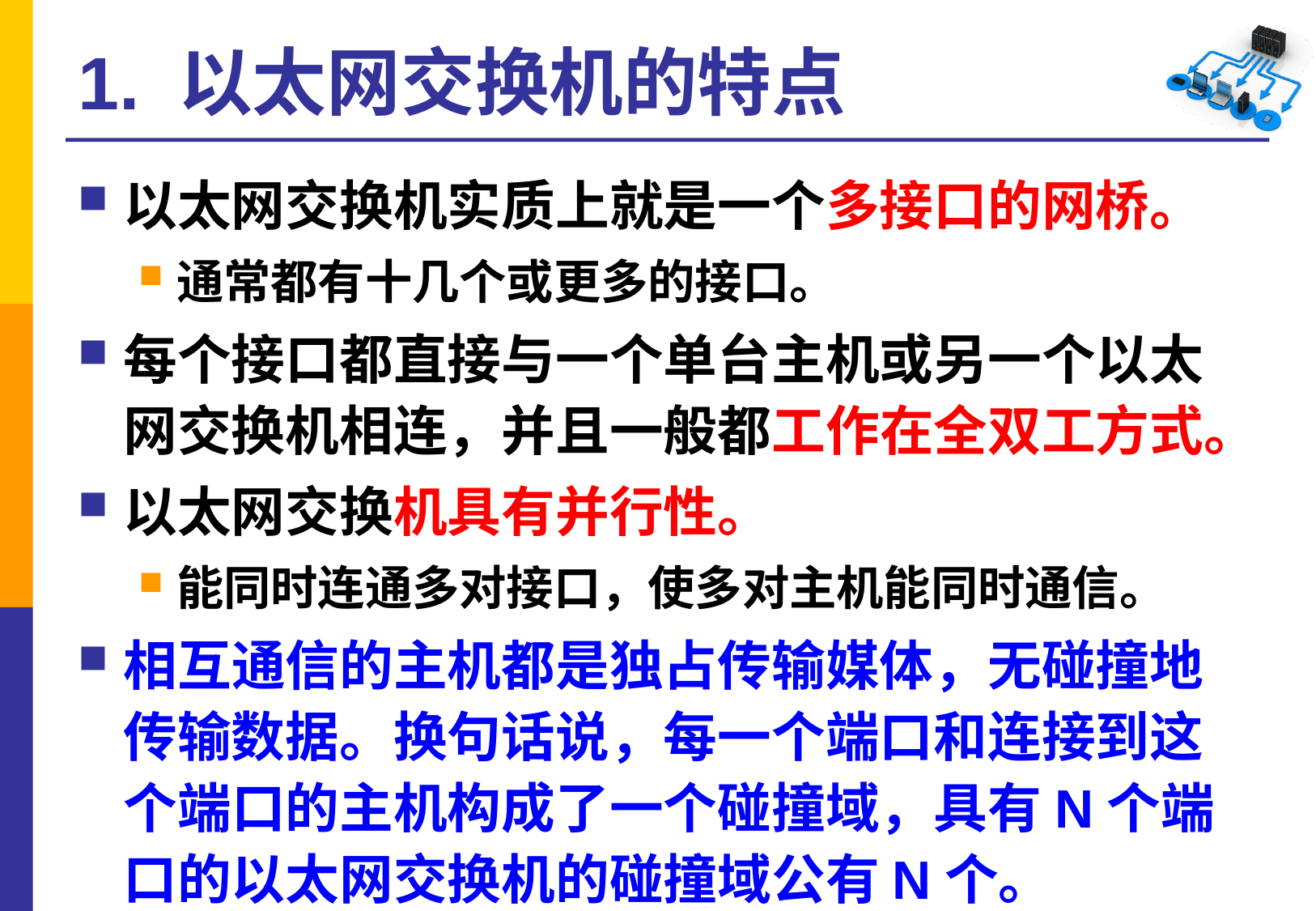

# 1. 以太网交换机的特点
以太网交换机实质上就是一个多接口的网桥。
通常都有十几个或更多的接口。
每个接口都直接与一个单台主机或另一个以太网交换机相连，并且一般都工作在全双工方式。
以太网交换机具有并行性。
能同时连通多对接口，使多对主机能同时通信。
相互通信的主机都是独占传输媒体，无碰撞地传输数据。换句话说，每一个端口和连接到这个端口的主机构成了一个碰撞域，具有N个端口的以太网交换机的碰撞域公有N个。